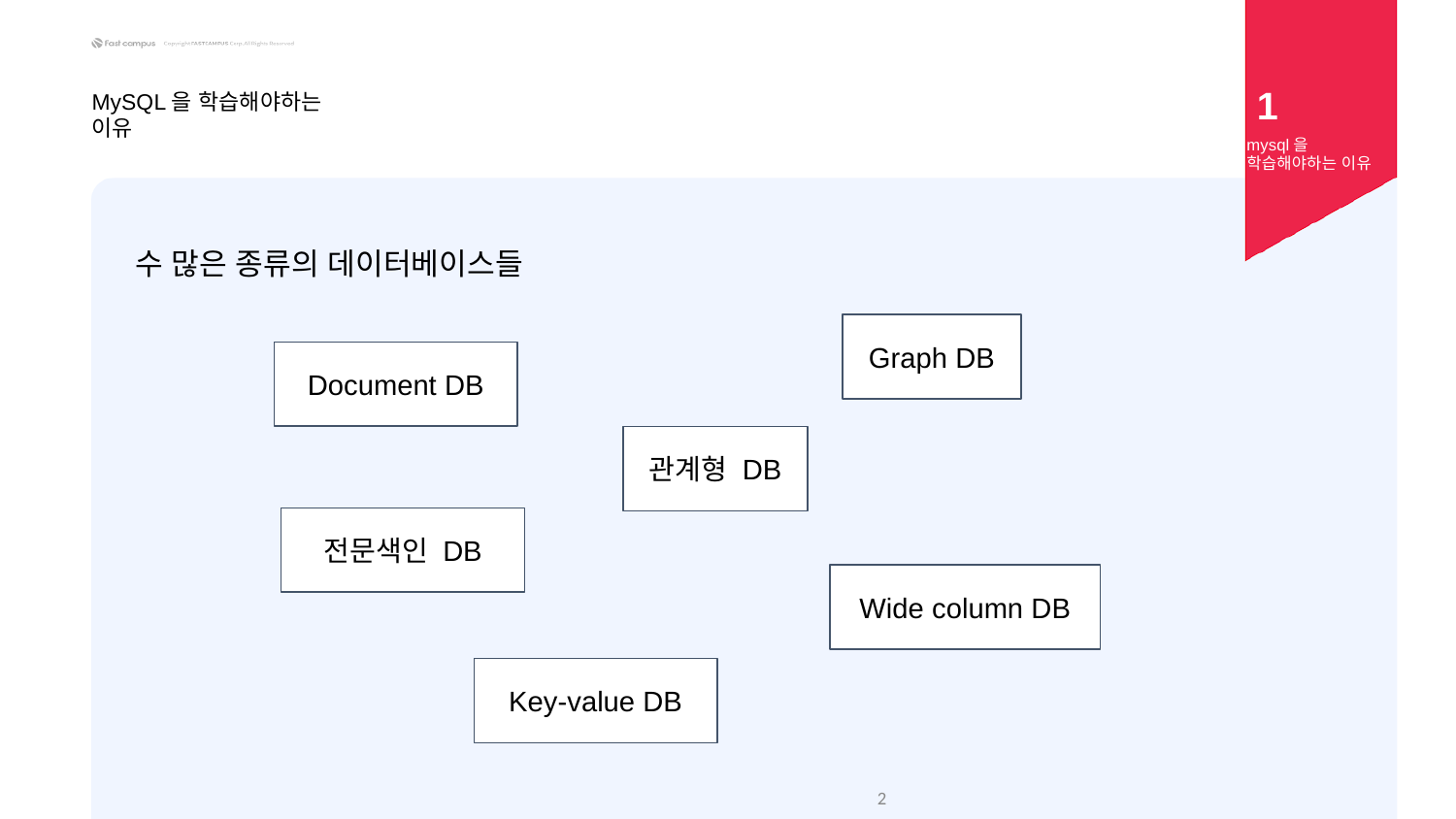

1
MySQL을 학습해야하는 이유
mysql을 학습해야하는 이유
수 많은 종류의 데이터베이스들
Graph DB
Document DB
관계형 DB
전문색인 DB
Wide column DB
Key-value DB
2